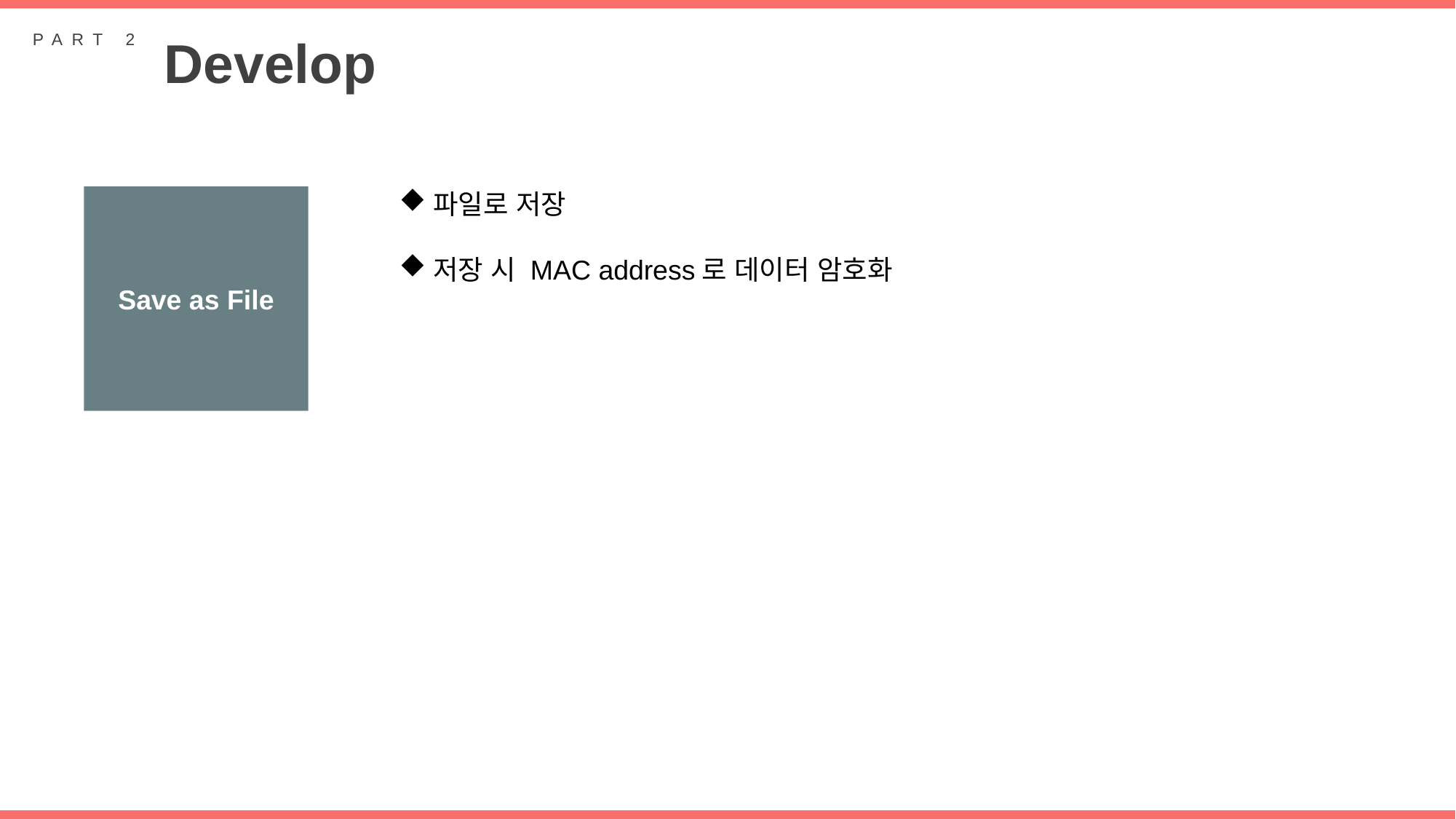

PART 2
Develop
파일로 저장

저장 시 MAC address로 데이터 암호화
Save as File